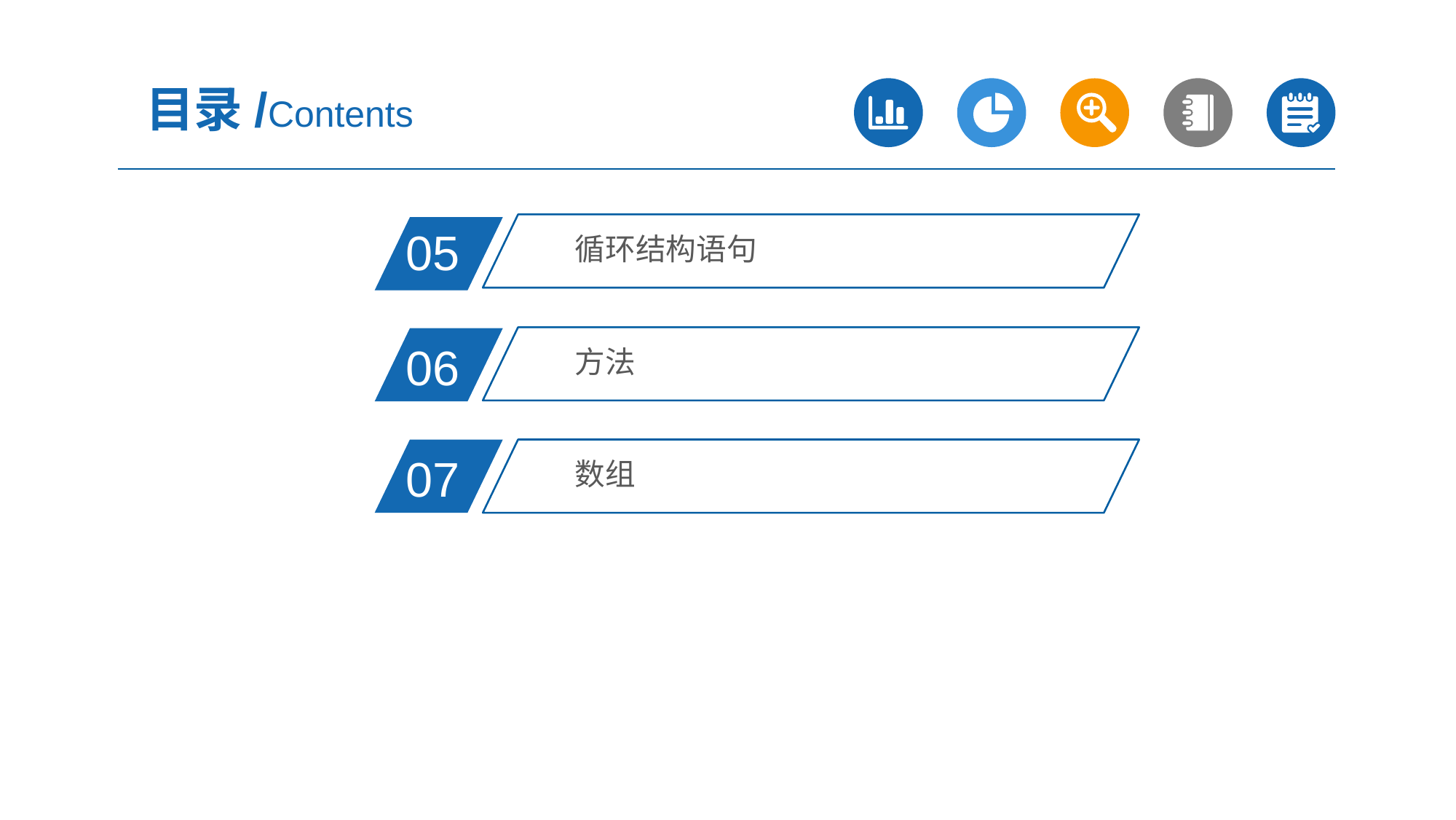

目录/Contents

循环结构语句
05

方法

06

07

数组